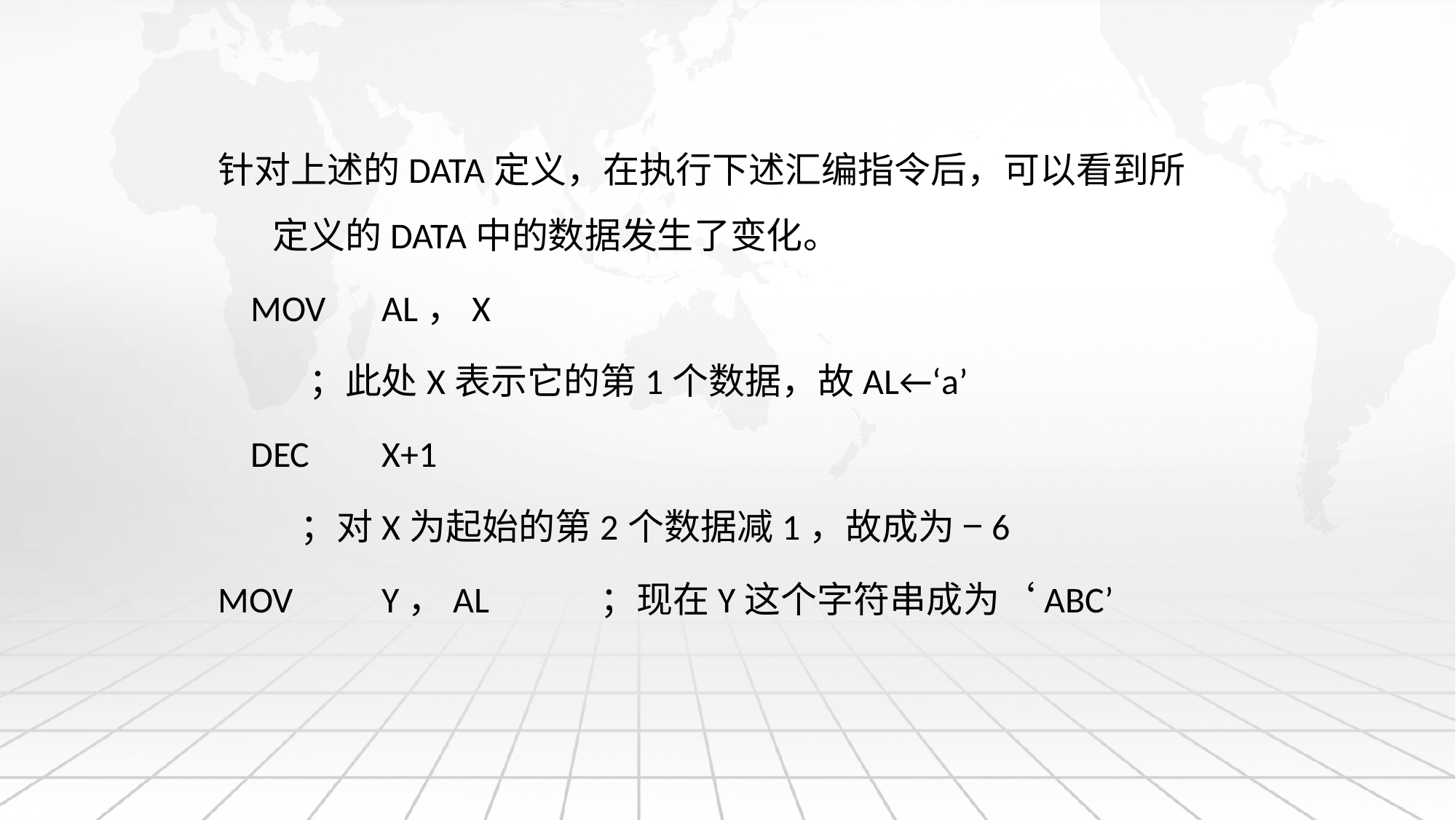

针对上述的DATA定义，在执行下述汇编指令后，可以看到所定义的DATA中的数据发生了变化。
    mov	aL，X
          ；此处X表示它的第1个数据，故AL←‘a’
    dec	X+1
         ；对X为起始的第2个数据减1，故成为 −6
MOV	Y，AL		；现在Y这个字符串成为‘ABC’